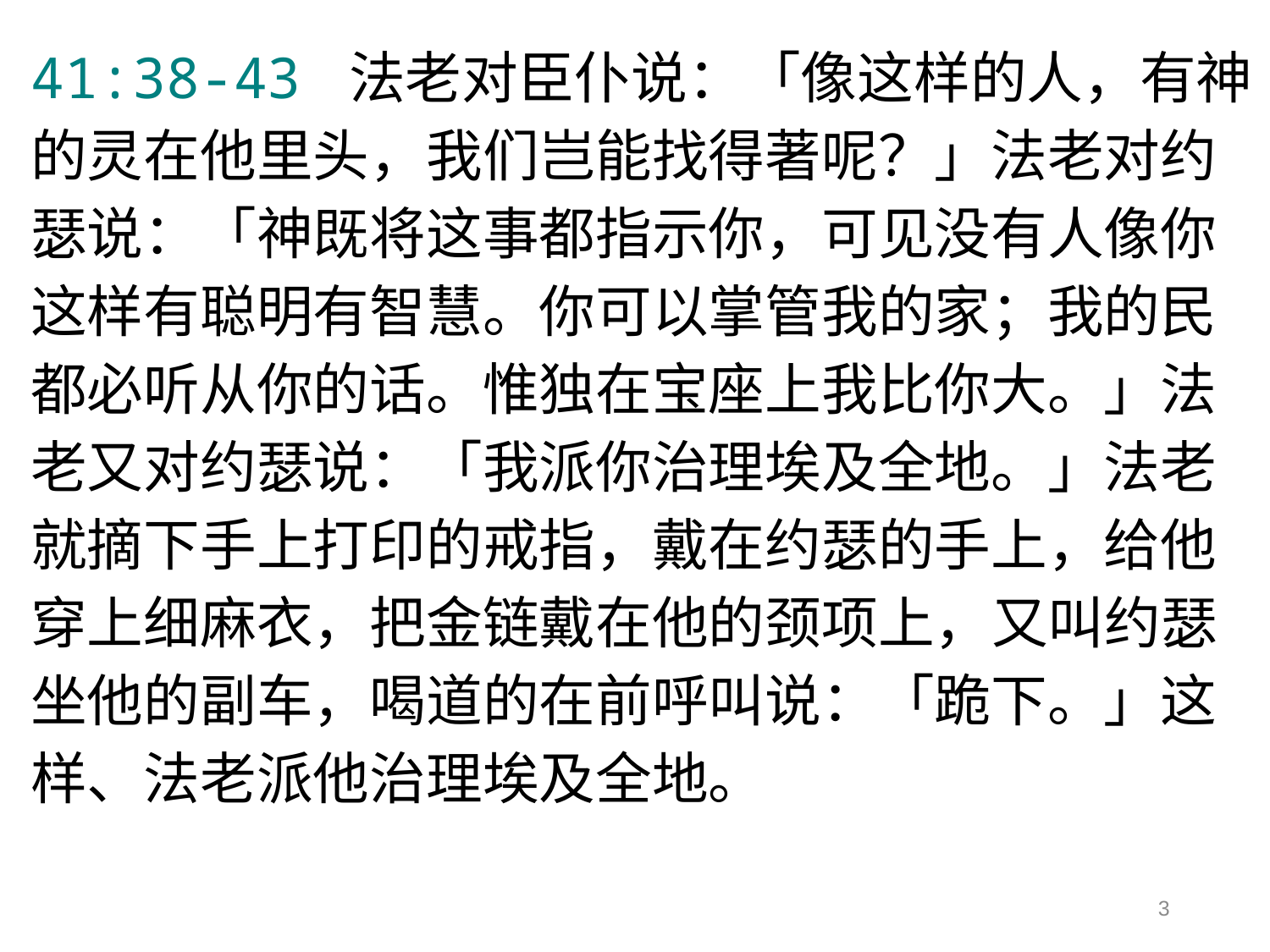

41:38-43 法老对臣仆说：「像这样的人，有神的灵在他里头，我们岂能找得著呢？」法老对约瑟说：「神既将这事都指示你，可见没有人像你这样有聪明有智慧。你可以掌管我的家；我的民都必听从你的话。惟独在宝座上我比你大。」法老又对约瑟说：「我派你治理埃及全地。」法老就摘下手上打印的戒指，戴在约瑟的手上，给他穿上细麻衣，把金链戴在他的颈项上，又叫约瑟坐他的副车，喝道的在前呼叫说：「跪下。」这样、法老派他治理埃及全地。
3